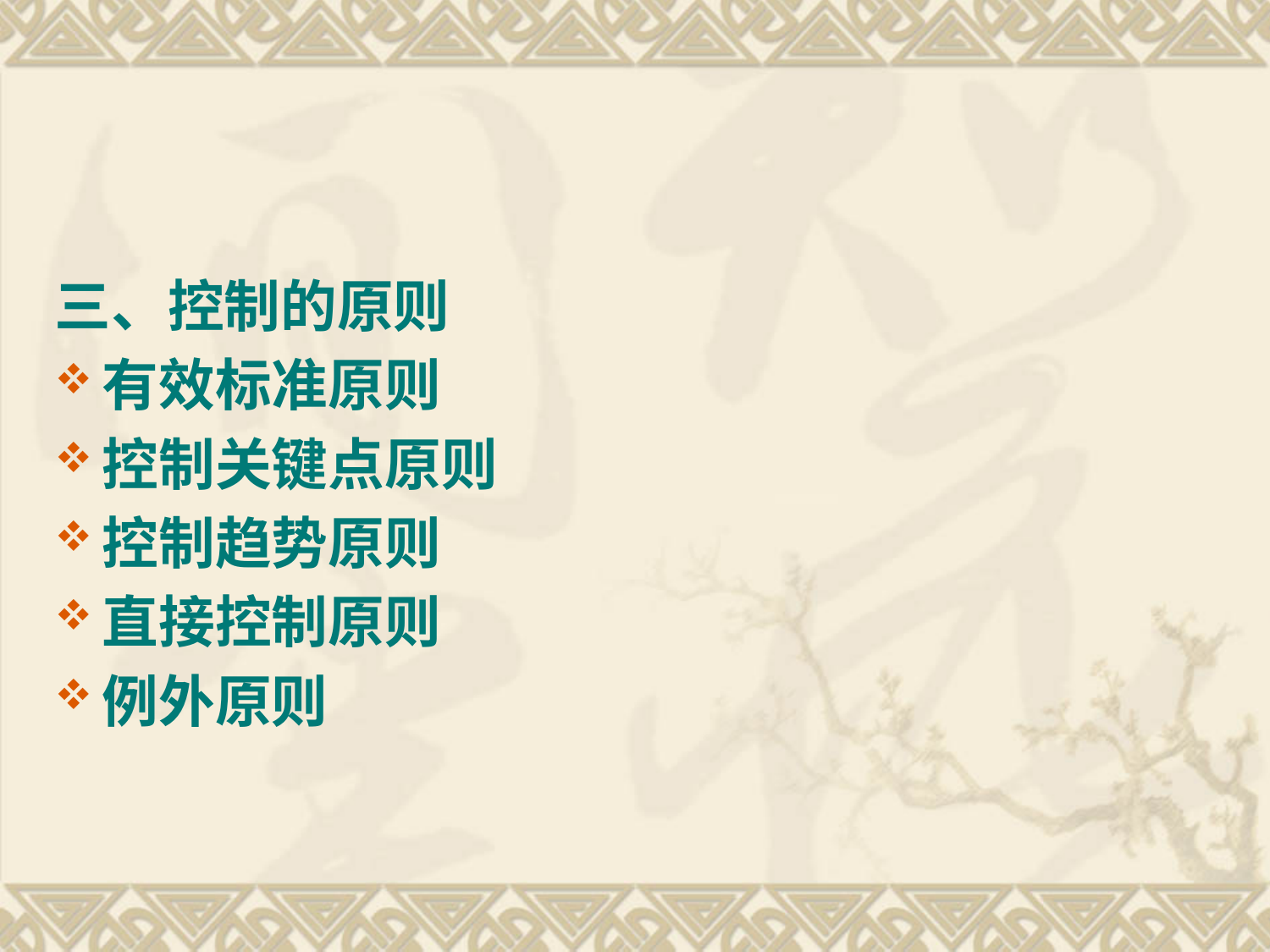

#
三、控制的原则
有效标准原则
控制关键点原则
控制趋势原则
直接控制原则
例外原则